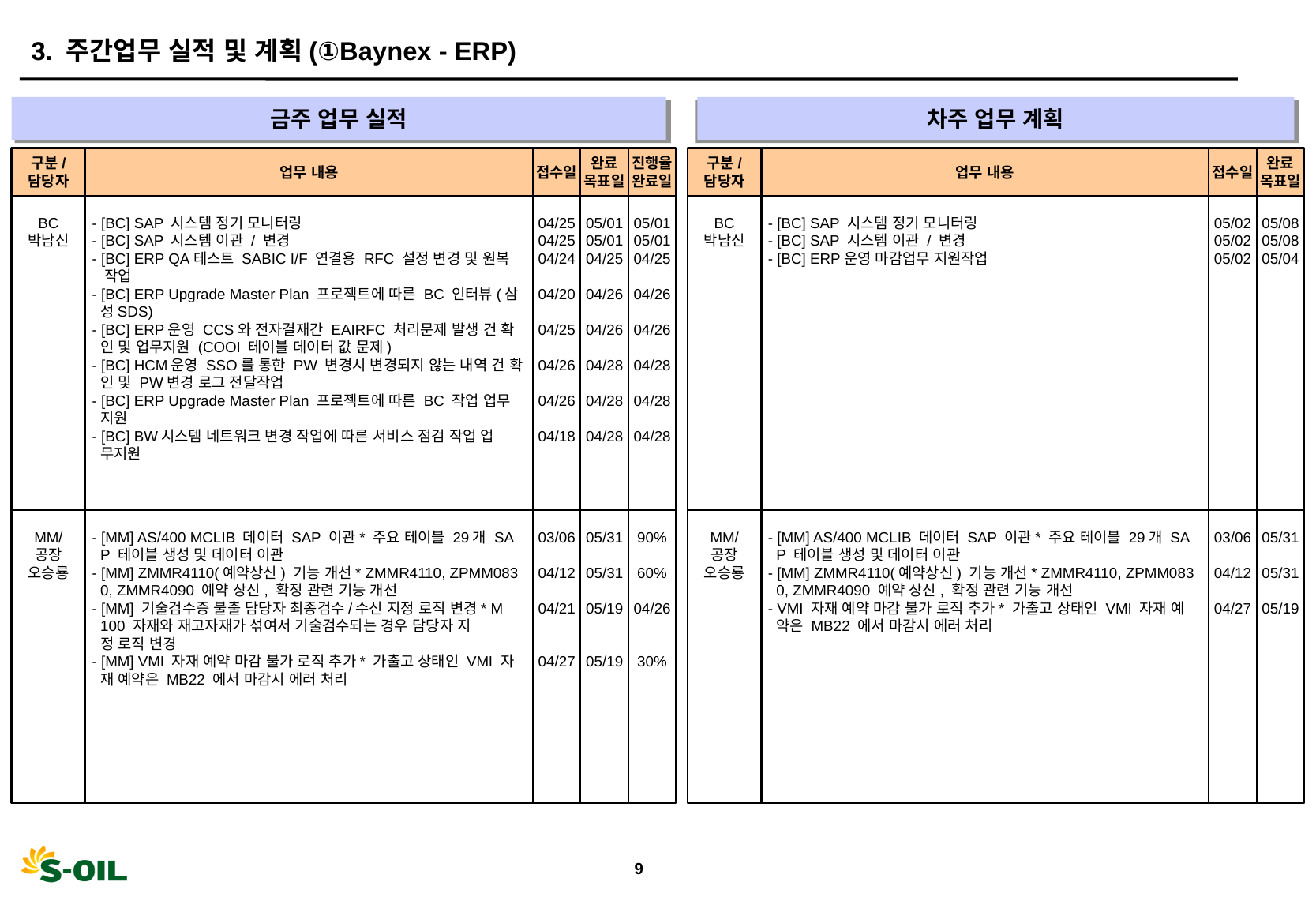

3. 주간업무 실적 및 계획(①Baynex - ERP)
금주 업무 실적
차주 업무 계획
" "
" "
구분/
담당자
업무 내용
접수일
완료
목표일
진행율
완료일
구분/
담당자
업무 내용
접수일
완료
목표일
BC
박남신

- [BC] SAP 시스템 정기 모니터링
- [BC] SAP 시스템 이관 / 변경
- [BC] ERP QA테스트 SABIC I/F 연결용 RFC 설정 변경 및 원복
   작업
- [BC] ERP Upgrade Master Plan 프로젝트에 따른 BC 인터뷰(삼
  성SDS)
- [BC] ERP운영 CCS와 전자결재간 EAIRFC 처리문제 발생 건 확
  인 및 업무지원 (COOI 테이블 데이터 값 문제)
- [BC] HCM운영 SSO를 통한 PW 변경시 변경되지 않는 내역 건 확
  인 및 PW변경 로그 전달작업
- [BC] ERP Upgrade Master Plan 프로젝트에 따른 BC 작업 업무
  지원
- [BC] BW시스템 네트워크 변경 작업에 따른 서비스 점검 작업 업
  무지원
04/25
04/25
04/24
04/20
04/25
04/26
04/26
04/18
05/01
05/01
04/25
04/26
04/26
04/28
04/28
04/28
05/01
05/01
04/25
04/26
04/26
04/28
04/28
04/28
BC
박남신

- [BC] SAP 시스템 정기 모니터링
- [BC] SAP 시스템 이관 / 변경
- [BC] ERP운영 마감업무 지원작업
05/02
05/02
05/02
05/08
05/08
05/04
MM/
공장
오승룡

- [MM] AS/400 MCLIB 데이터 SAP 이관* 주요 테이블 29개 SA
  P 테이블 생성 및 데이터 이관
- [MM] ZMMR4110(예약상신) 기능 개선* ZMMR4110, ZPMM083
  0, ZMMR4090 예약 상신, 확정 관련 기능 개선
- [MM] 기술검수증 불출 담당자 최종검수/수신 지정 로직 변경* M
  100 자재와 재고자재가 섞여서 기술검수되는 경우 담당자 지
  정 로직 변경
- [MM] VMI 자재 예약 마감 불가 로직 추가* 가출고 상태인 VMI 자
  재 예약은 MB22 에서 마감시 에러 처리
03/06
04/12
04/21
04/27
05/31
05/31
05/19
05/19
90%
60%
04/26
30%
MM/
공장
오승룡

- [MM] AS/400 MCLIB 데이터 SAP 이관* 주요 테이블 29개 SA
  P 테이블 생성 및 데이터 이관
- [MM] ZMMR4110(예약상신) 기능 개선* ZMMR4110, ZPMM083
  0, ZMMR4090 예약 상신, 확정 관련 기능 개선
- VMI 자재 예약 마감 불가 로직 추가* 가출고 상태인 VMI 자재 예
  약은 MB22 에서 마감시 에러 처리
03/06
04/12
04/27
05/31
05/31
05/19